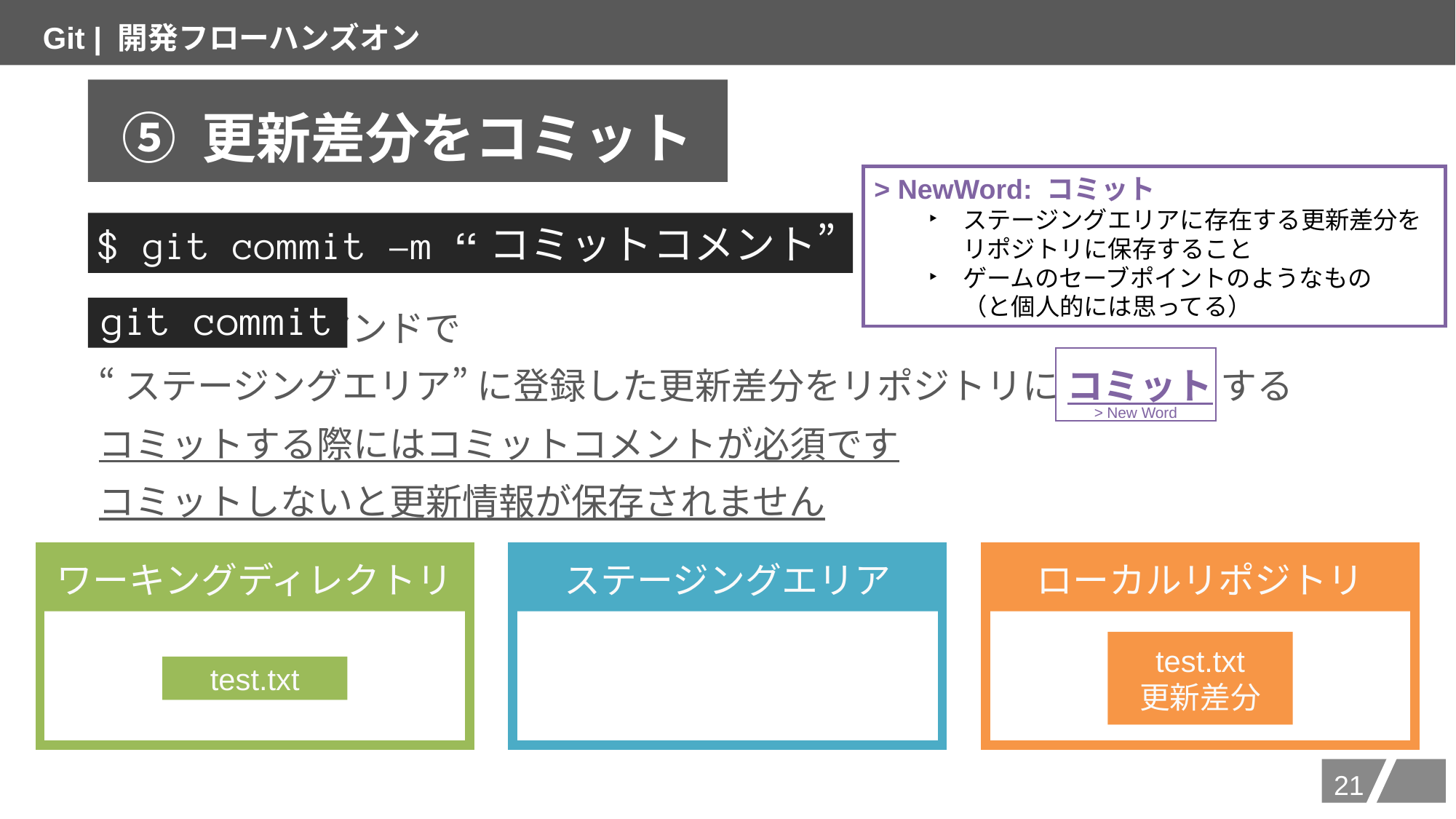

Git | 開発フローハンズオン
⑤ 更新差分をコミット
> NewWord: コミット
ステージングエリアに存在する更新差分をリポジトリに保存すること
ゲームのセーブポイントのようなもの
（と個人的には思ってる）
$ git commit –m “コミットコメント”
                     コマンドで
“ステージングエリア” に登録した更新差分をリポジトリに コミット する
コミットする際にはコミットコメントが必須です
コミットしないと更新情報が保存されません
git commit
> New Word

ワーキングディレクトリ

ステージングエリア

ローカルリポジトリ
test.txt
更新差分
test.txt
21